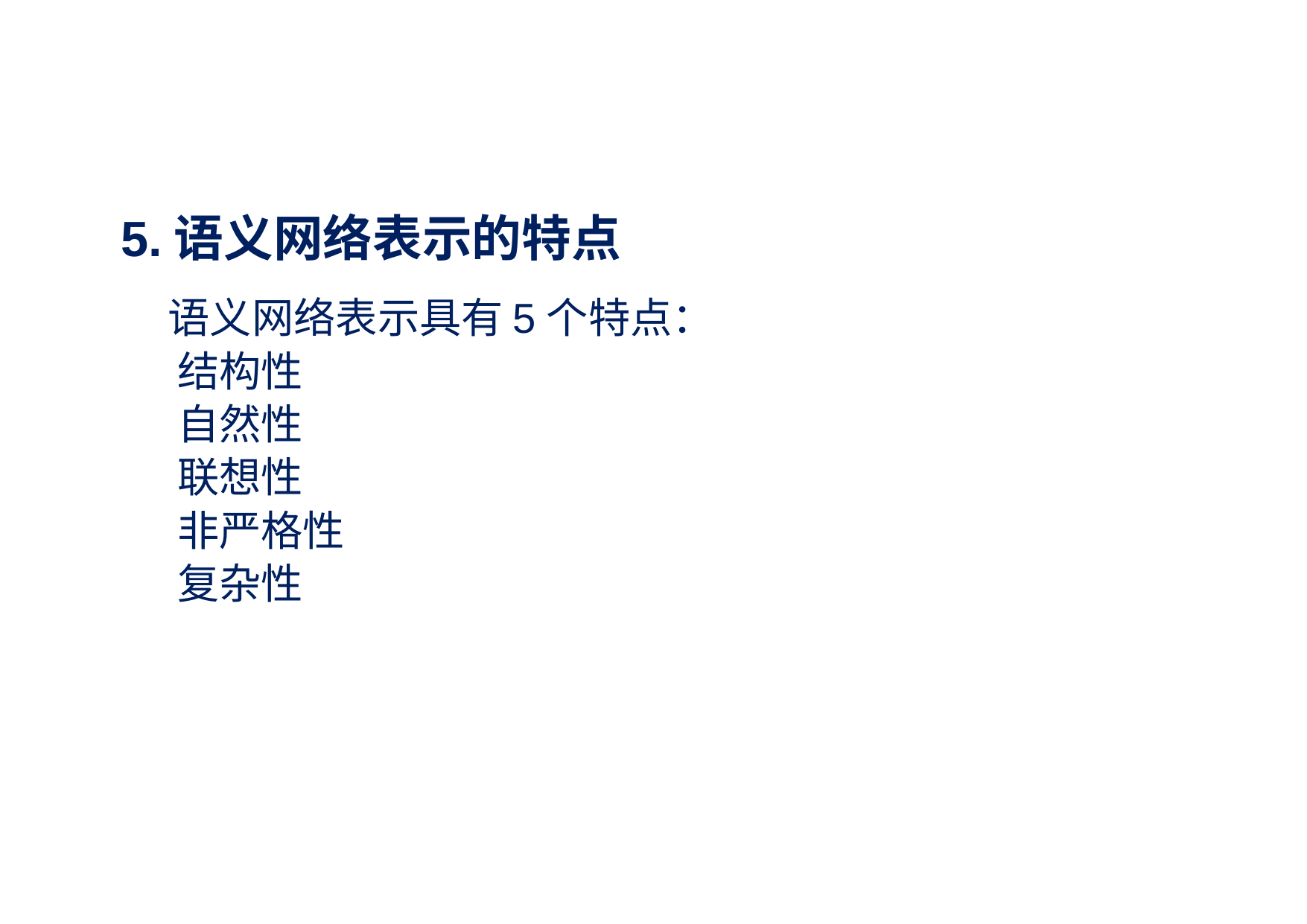

5.语义网络表示的特点
    语义网络表示具有5个特点：
     结构性
     自然性
     联想性
     非严格性
     复杂性
96